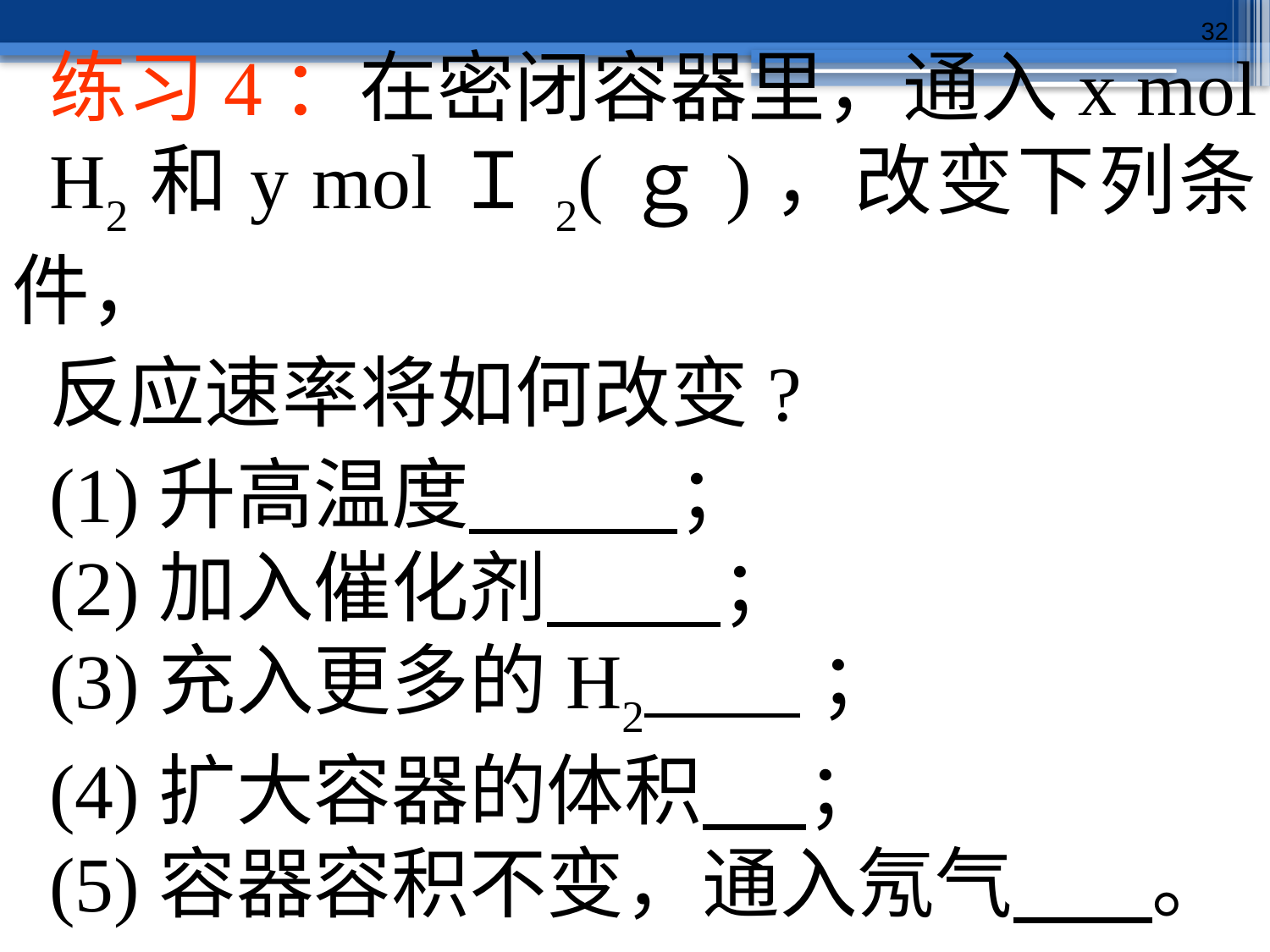

32
练习4：在密闭容器里，通入x mol
H2和y molＩ2(ｇ)，改变下列条件，
反应速率将如何改变?
(1)升高温度            ；
(2)加入催化剂          ；
(3)充入更多的H2        ；
(4)扩大容器的体积      ；
(5)容器容积不变，通入氖气        。